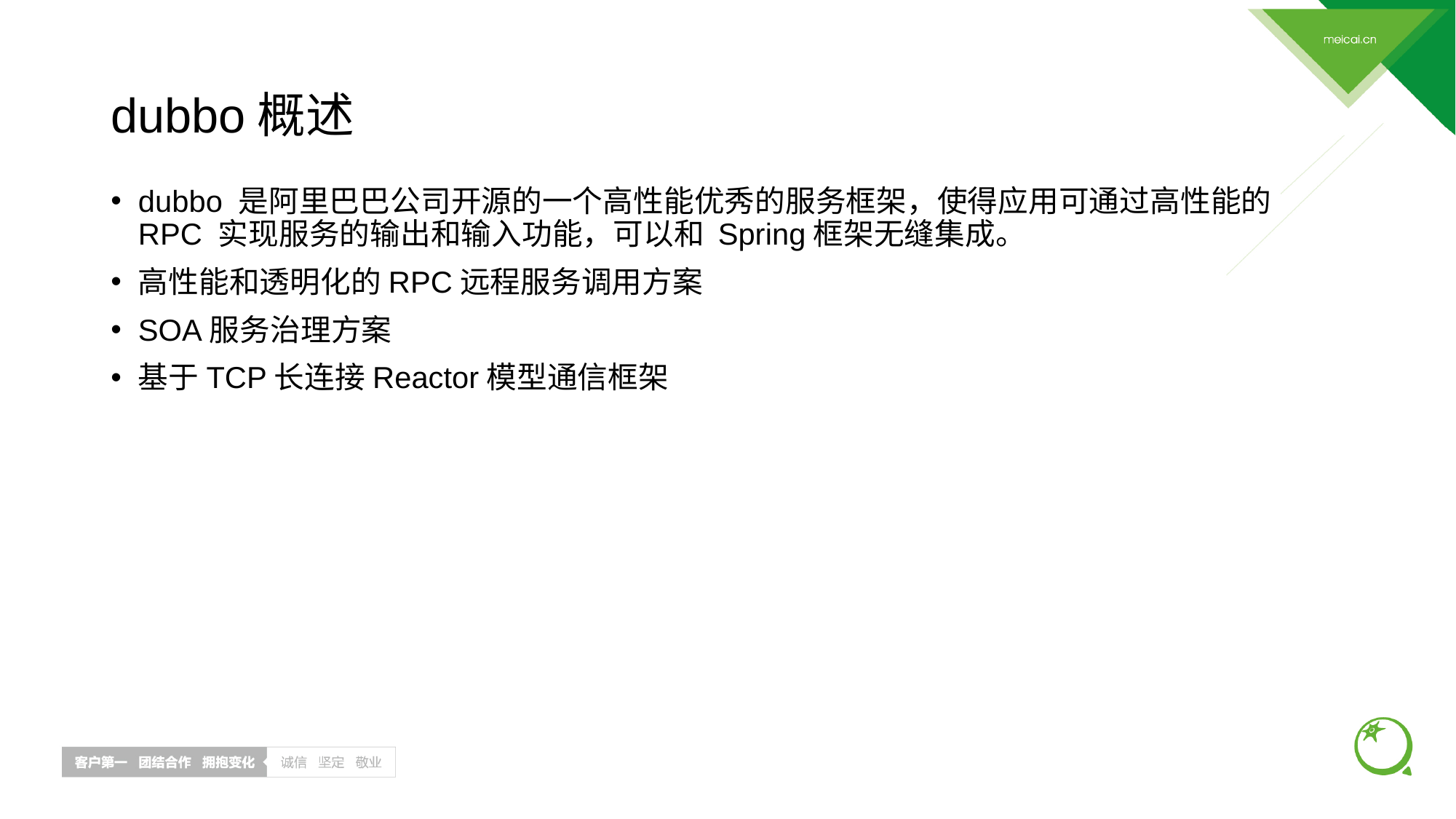

# dubbo概述
dubbo 是阿里巴巴公司开源的一个高性能优秀的服务框架，使得应用可通过高性能的 RPC 实现服务的输出和输入功能，可以和 Spring框架无缝集成。
高性能和透明化的RPC远程服务调用方案
SOA服务治理方案
基于TCP长连接Reactor模型通信框架